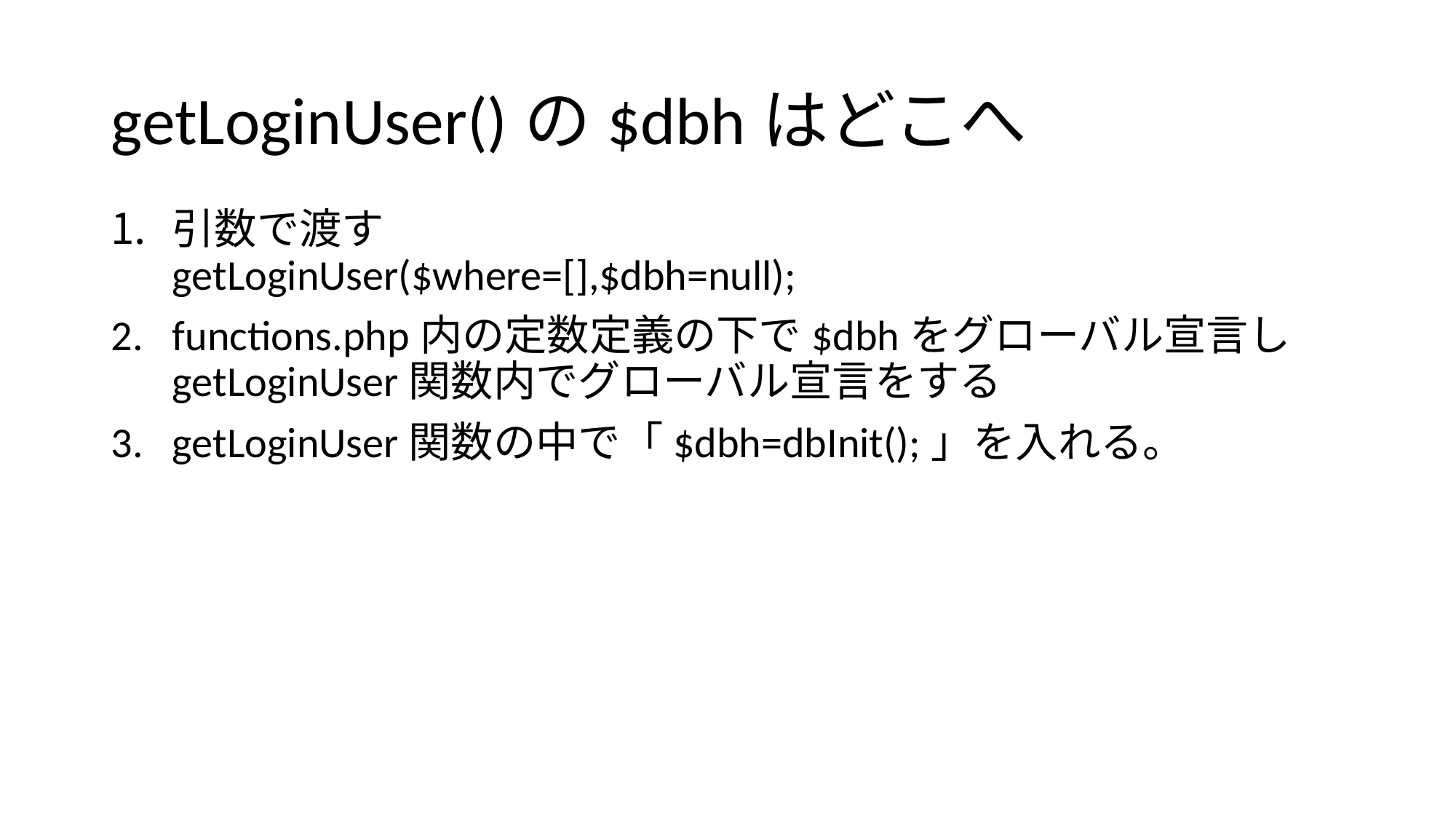

# getLoginUser()の$dbhはどこへ
引数で渡す
getLoginUser($where=[],$dbh=null);
functions.php内の定数定義の下で$dbhをグローバル宣言し
getLoginUser関数内でグローバル宣言をする
getLoginUser関数の中で「$dbh=dbInit();」を入れる。